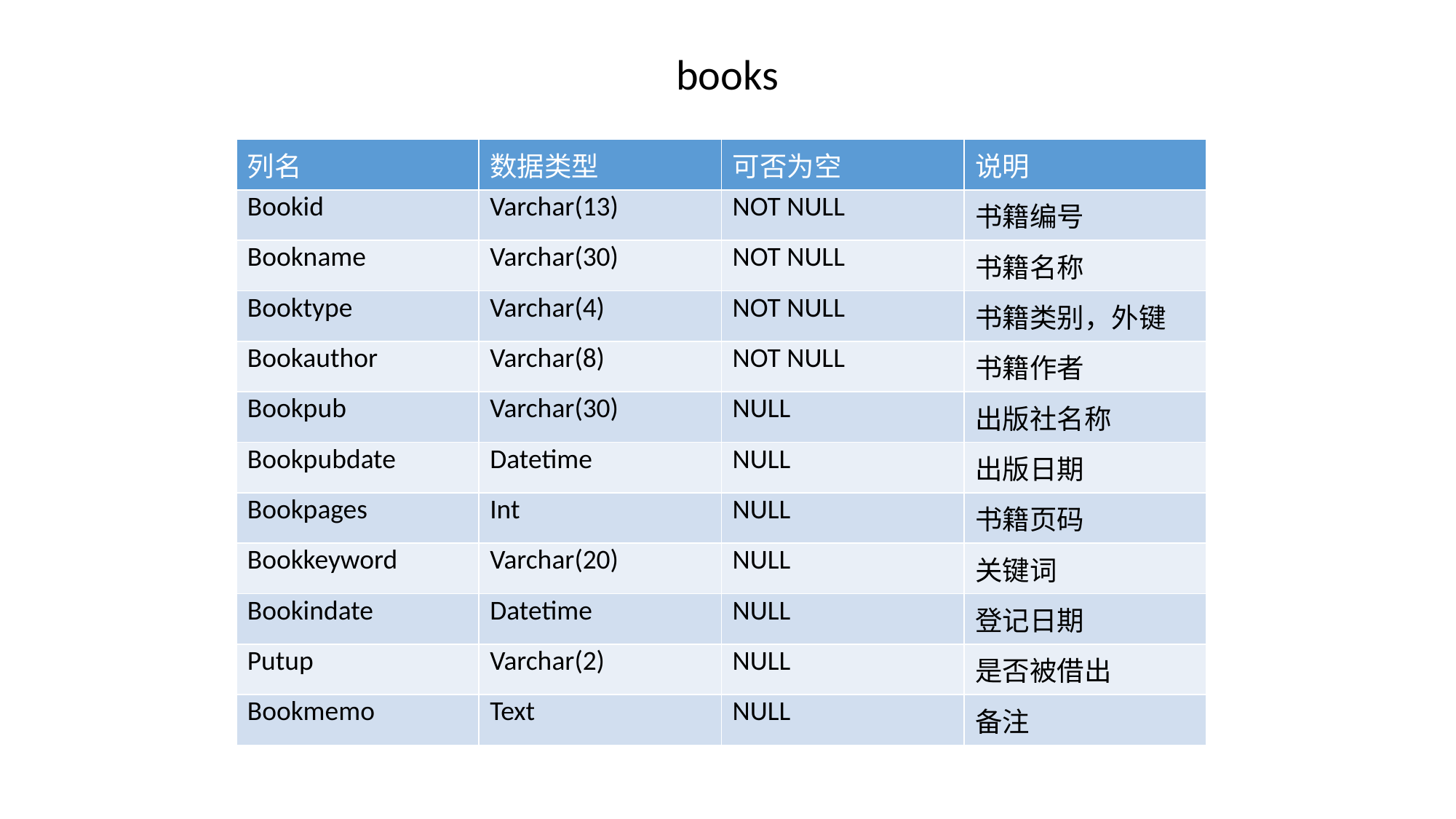

# books
| 列名 | 数据类型 | 可否为空 | 说明 |
| --- | --- | --- | --- |
| Bookid | Varchar(13) | NOT NULL | 书籍编号 |
| Bookname | Varchar(30) | NOT NULL | 书籍名称 |
| Booktype | Varchar(4) | NOT NULL | 书籍类别，外键 |
| Bookauthor | Varchar(8) | NOT NULL | 书籍作者 |
| Bookpub | Varchar(30) | NULL | 出版社名称 |
| Bookpubdate | Datetime | NULL | 出版日期 |
| Bookpages | Int | NULL | 书籍页码 |
| Bookkeyword | Varchar(20) | NULL | 关键词 |
| Bookindate | Datetime | NULL | 登记日期 |
| Putup | Varchar(2) | NULL | 是否被借出 |
| Bookmemo | Text | NULL | 备注 |